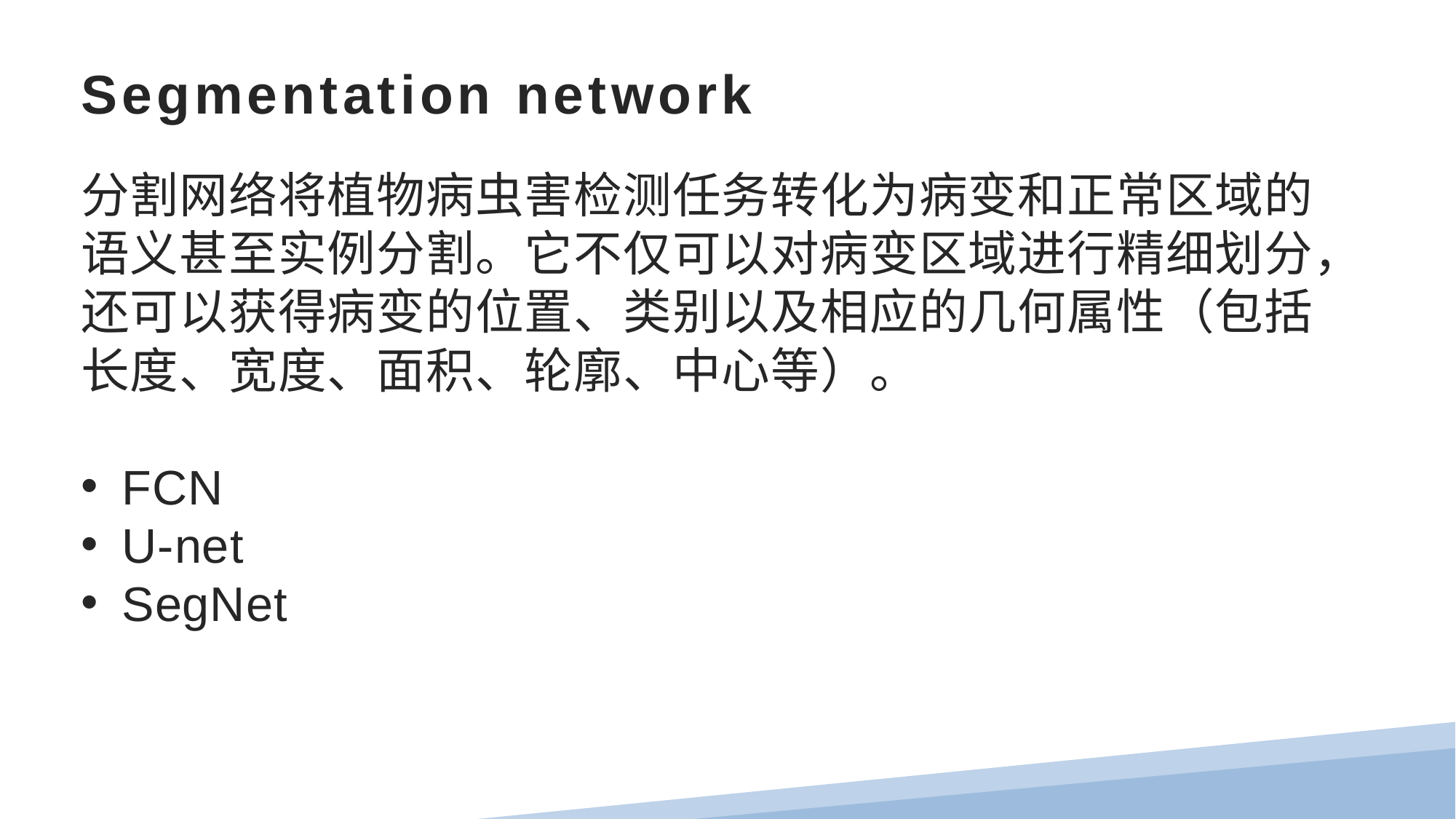

Segmentation network
分割网络将植物病虫害检测任务转化为病变和正常区域的语义甚至实例分割。它不仅可以对病变区域进行精细划分，还可以获得病变的位置、类别以及相应的几何属性（包括长度、宽度、面积、轮廓、中心等）。

FCN
U-net
SegNet